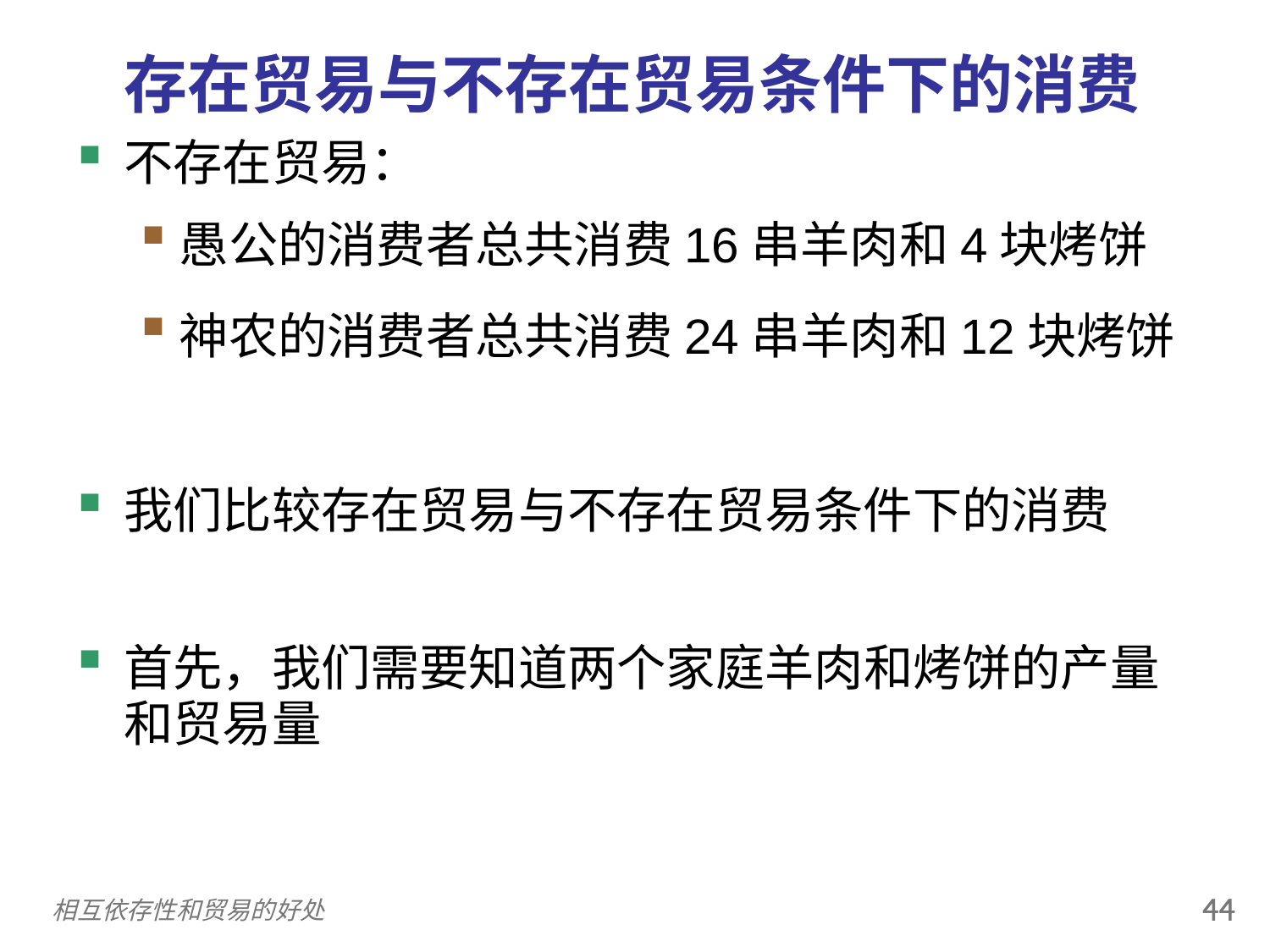

存在贸易与不存在贸易条件下的消费
0
不存在贸易：
愚公的消费者总共消费16串羊肉和4块烤饼
神农的消费者总共消费24串羊肉和12块烤饼

我们比较存在贸易与不存在贸易条件下的消费

首先，我们需要知道两个家庭羊肉和烤饼的产量和贸易量
44
相互依存性和贸易的好处